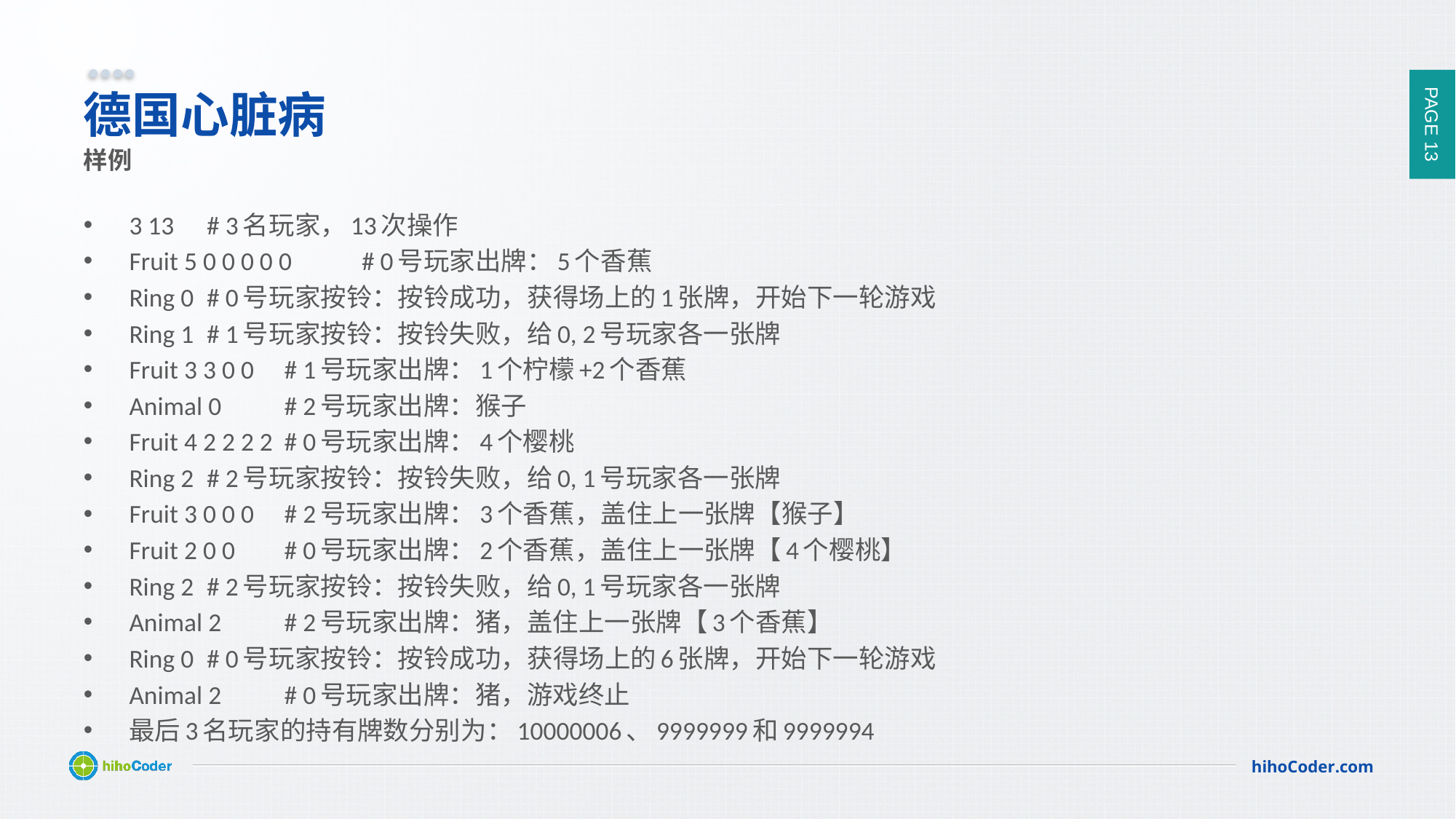

# 德国心脏病
样例
3 13 		# 3名玩家，13次操作
Fruit 5 0 0 0 0 0	# 0号玩家出牌：5个香蕉
Ring 0 		# 0号玩家按铃：按铃成功，获得场上的1张牌，开始下一轮游戏
Ring 1 		# 1号玩家按铃：按铃失败，给0, 2号玩家各一张牌
Fruit 3 3 0 0	# 1号玩家出牌：1个柠檬+2个香蕉
Animal 0 	# 2号玩家出牌：猴子
Fruit 4 2 2 2 2 	# 0号玩家出牌：4个樱桃
Ring 2 		# 2号玩家按铃：按铃失败，给0, 1号玩家各一张牌
Fruit 3 0 0 0	# 2号玩家出牌：3个香蕉，盖住上一张牌【猴子】
Fruit 2 0 0 	# 0号玩家出牌：2个香蕉，盖住上一张牌【4个樱桃】
Ring 2 		# 2号玩家按铃：按铃失败，给0, 1号玩家各一张牌
Animal 2 	# 2号玩家出牌：猪，盖住上一张牌【3个香蕉】
Ring 0		# 0号玩家按铃：按铃成功，获得场上的6张牌，开始下一轮游戏
Animal 2	# 0号玩家出牌：猪，游戏终止
最后3名玩家的持有牌数分别为：10000006、9999999和9999994